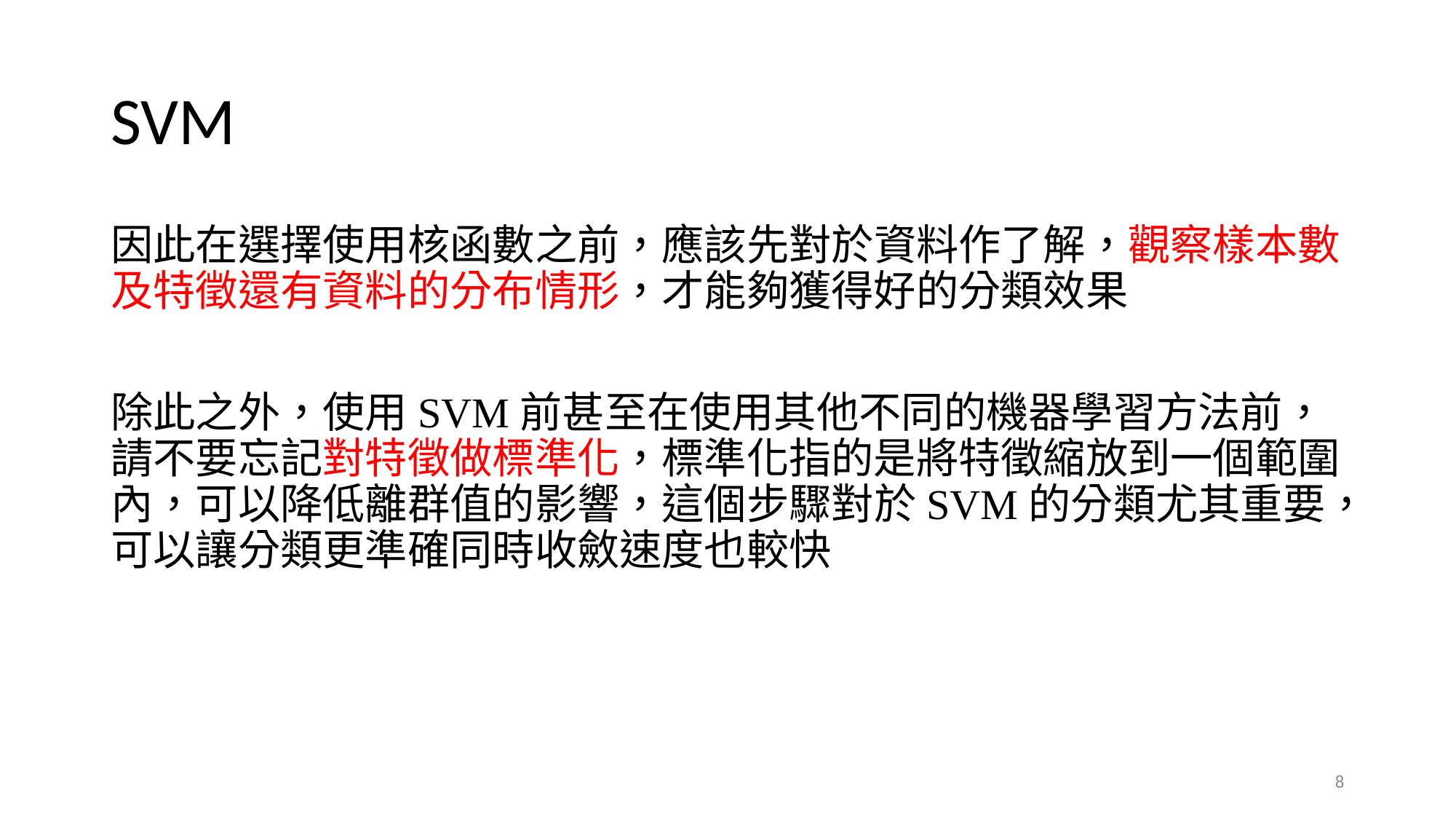

# SVM
因此在選擇使用核函數之前，應該先對於資料作了解，觀察樣本數及特徵還有資料的分布情形，才能夠獲得好的分類效果

除此之外，使用SVM前甚至在使用其他不同的機器學習方法前，請不要忘記對特徵做標準化，標準化指的是將特徵縮放到一個範圍內，可以降低離群值的影響，這個步驟對於SVM的分類尤其重要，可以讓分類更準確同時收斂速度也較快

8